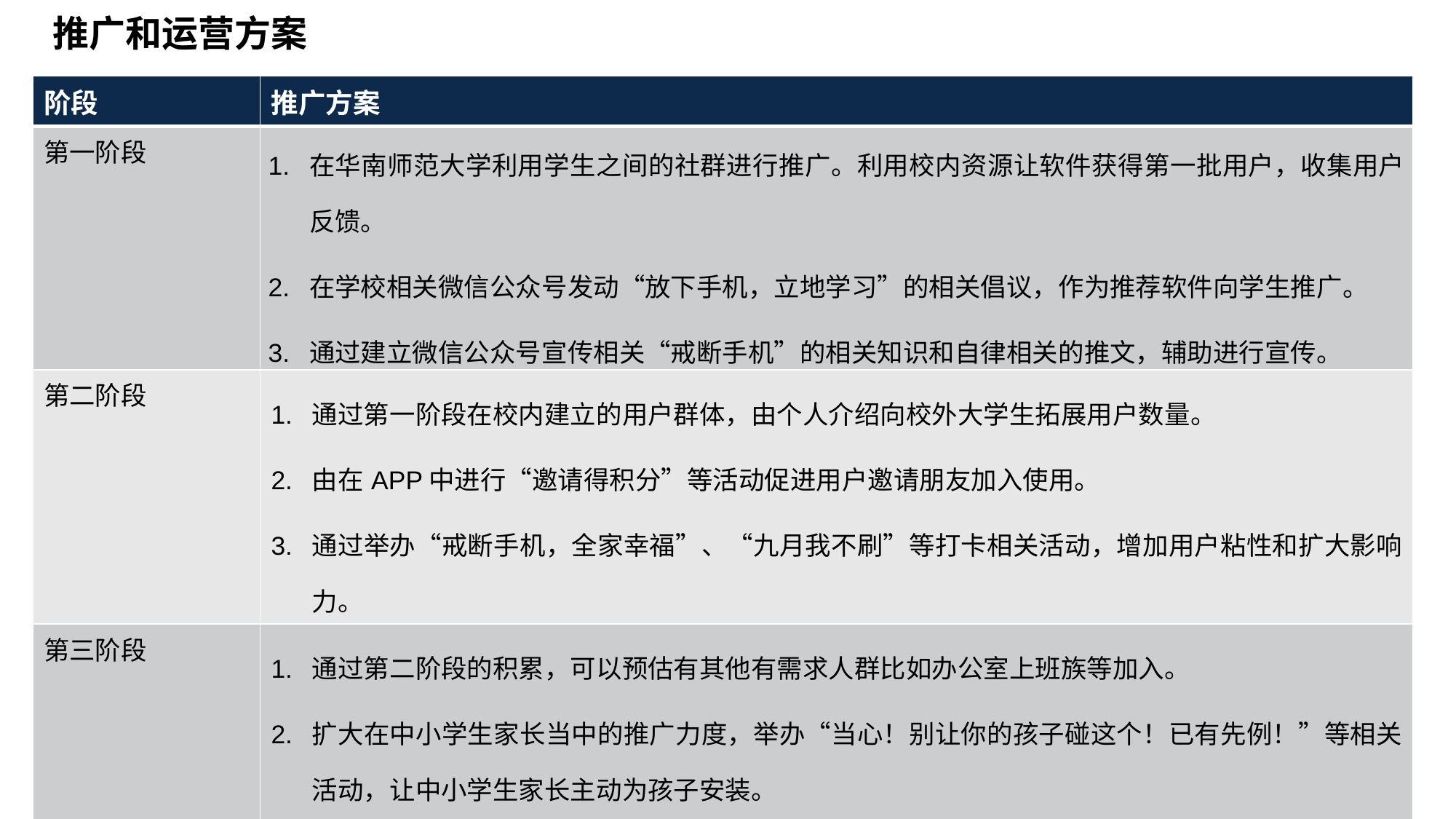

# 推广和运营方案
| 阶段 | 推广方案 |
| --- | --- |
| 第一阶段 | 在华南师范大学利用学生之间的社群进行推广。利用校内资源让软件获得第一批用户，收集用户反馈。 在学校相关微信公众号发动“放下手机，立地学习”的相关倡议，作为推荐软件向学生推广。 通过建立微信公众号宣传相关“戒断手机”的相关知识和自律相关的推文，辅助进行宣传。 |
| 第二阶段 | 通过第一阶段在校内建立的用户群体，由个人介绍向校外大学生拓展用户数量。 由在APP中进行“邀请得积分”等活动促进用户邀请朋友加入使用。 通过举办“戒断手机，全家幸福”、“九月我不刷”等打卡相关活动，增加用户粘性和扩大影响力。 |
| 第三阶段 | 通过第二阶段的积累，可以预估有其他有需求人群比如办公室上班族等加入。 扩大在中小学生家长当中的推广力度，举办“当心！别让你的孩子碰这个！已有先例！”等相关活动，让中小学生家长主动为孩子安装。 在青年群体中宣传使用APP戒断手机的成功案例，在知乎等平台进行大牛分享，吸引小资青年使用。 |